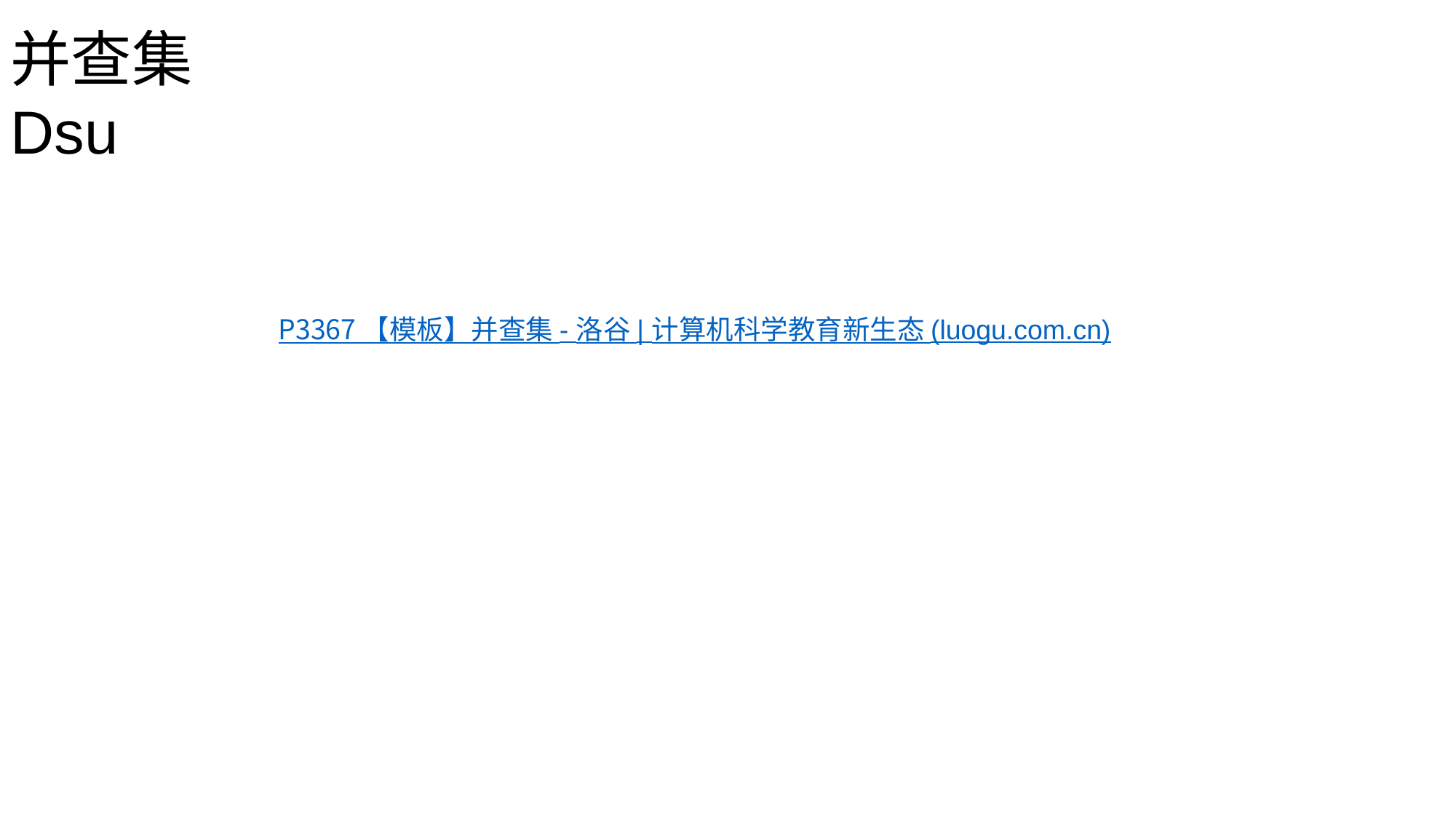

并查集Dsu
P3367 【模板】并查集 - 洛谷 | 计算机科学教育新生态 (luogu.com.cn)